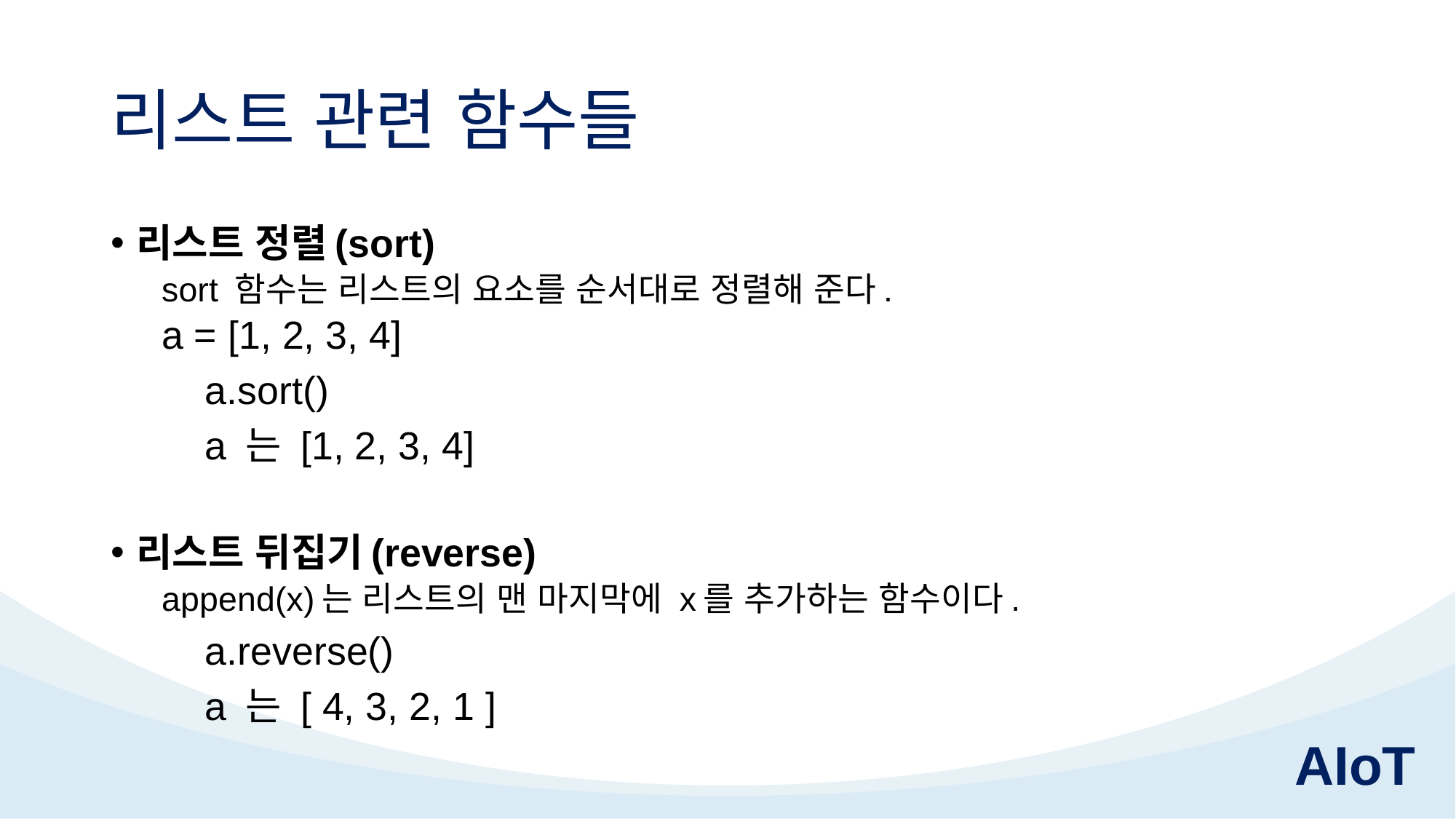

# 리스트 관련 함수들
리스트 정렬(sort)
sort 함수는 리스트의 요소를 순서대로 정렬해 준다.
	a = [1, 2, 3, 4]
	a.sort()
	a 는 [1, 2, 3, 4]

리스트 뒤집기(reverse)
append(x)는 리스트의 맨 마지막에 x를 추가하는 함수이다.
	a.reverse()
	a 는 [ 4, 3, 2, 1 ]